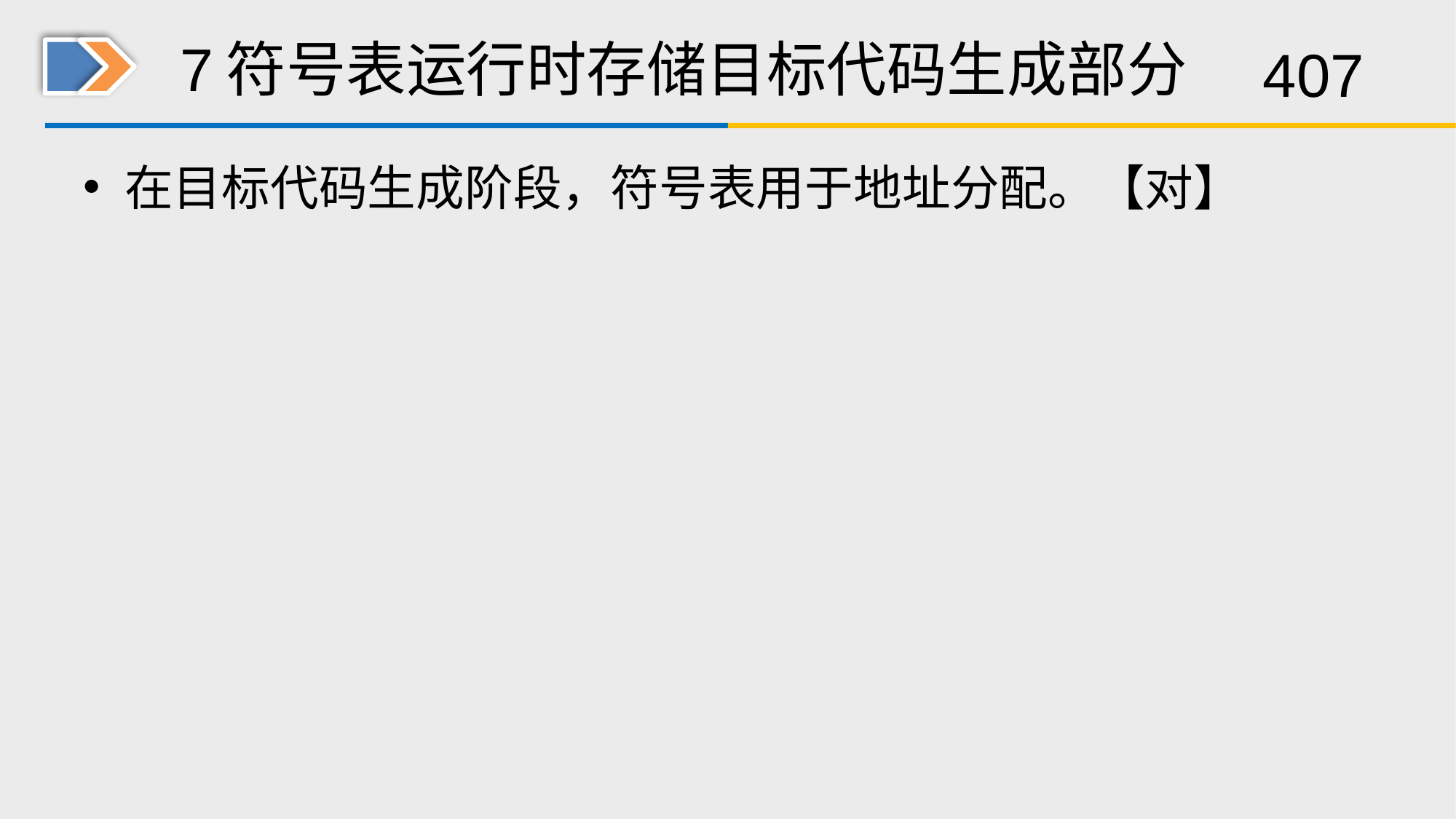

# 7符号表运行时存储目标代码生成部分
407
在目标代码生成阶段，符号表用于地址分配。【对】